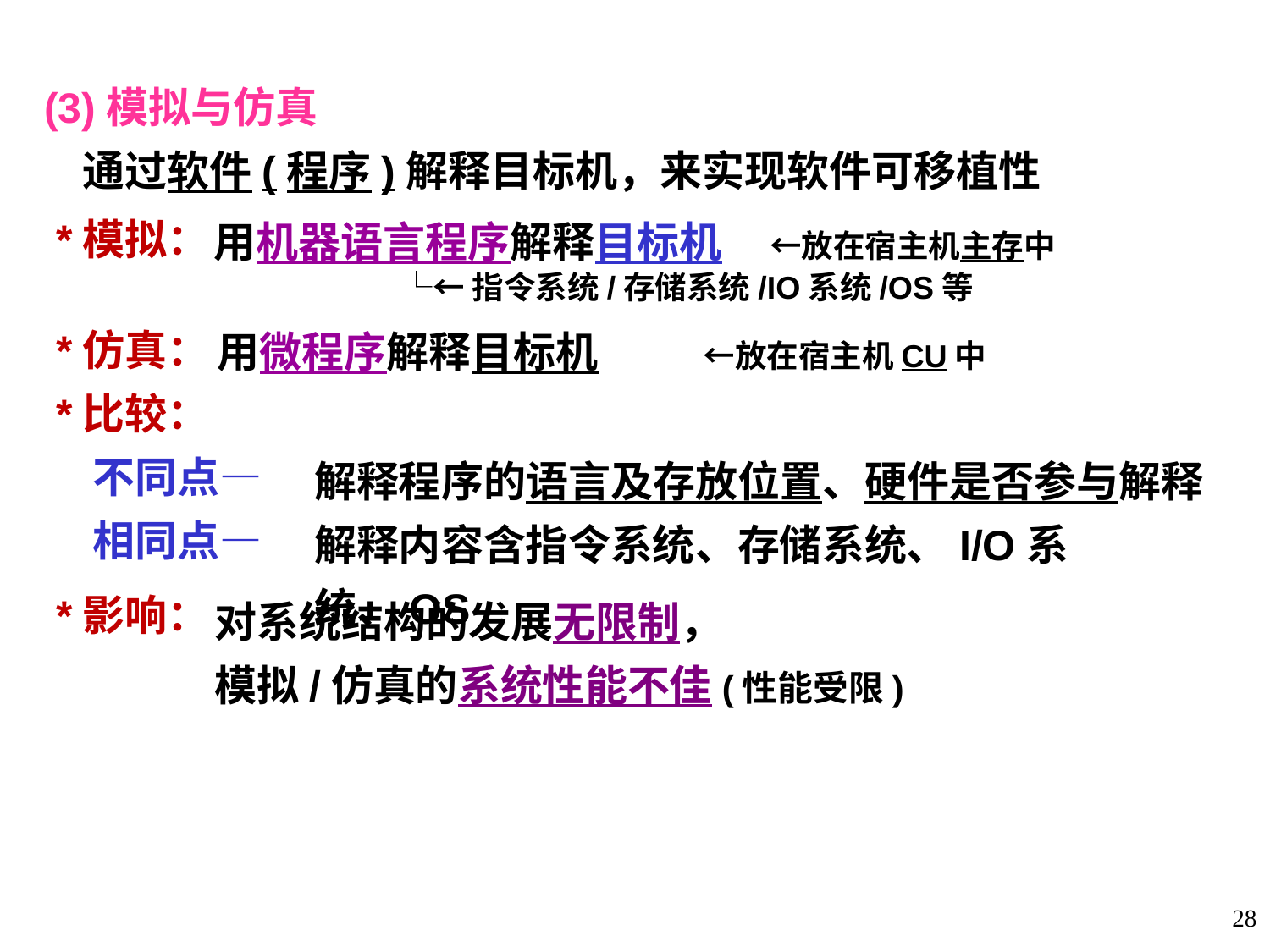

(3)模拟与仿真
   通过软件(程序)解释目标机，来实现软件可移植性
 *模拟：

 *仿真：
 *比较：
    不同点—
    相同点—
 *影响：
用机器语言程序解释目标机     ←放在宿主机主存中
                          └←指令系统/存储系统/IO系统/OS等
用微程序解释目标机           ←放在宿主机CU中
解释程序的语言及存放位置、硬件是否参与解释
解释内容含指令系统、存储系统、I/O系统、OS
对系统结构的发展无限制，
模拟/仿真的系统性能不佳(性能受限)

28